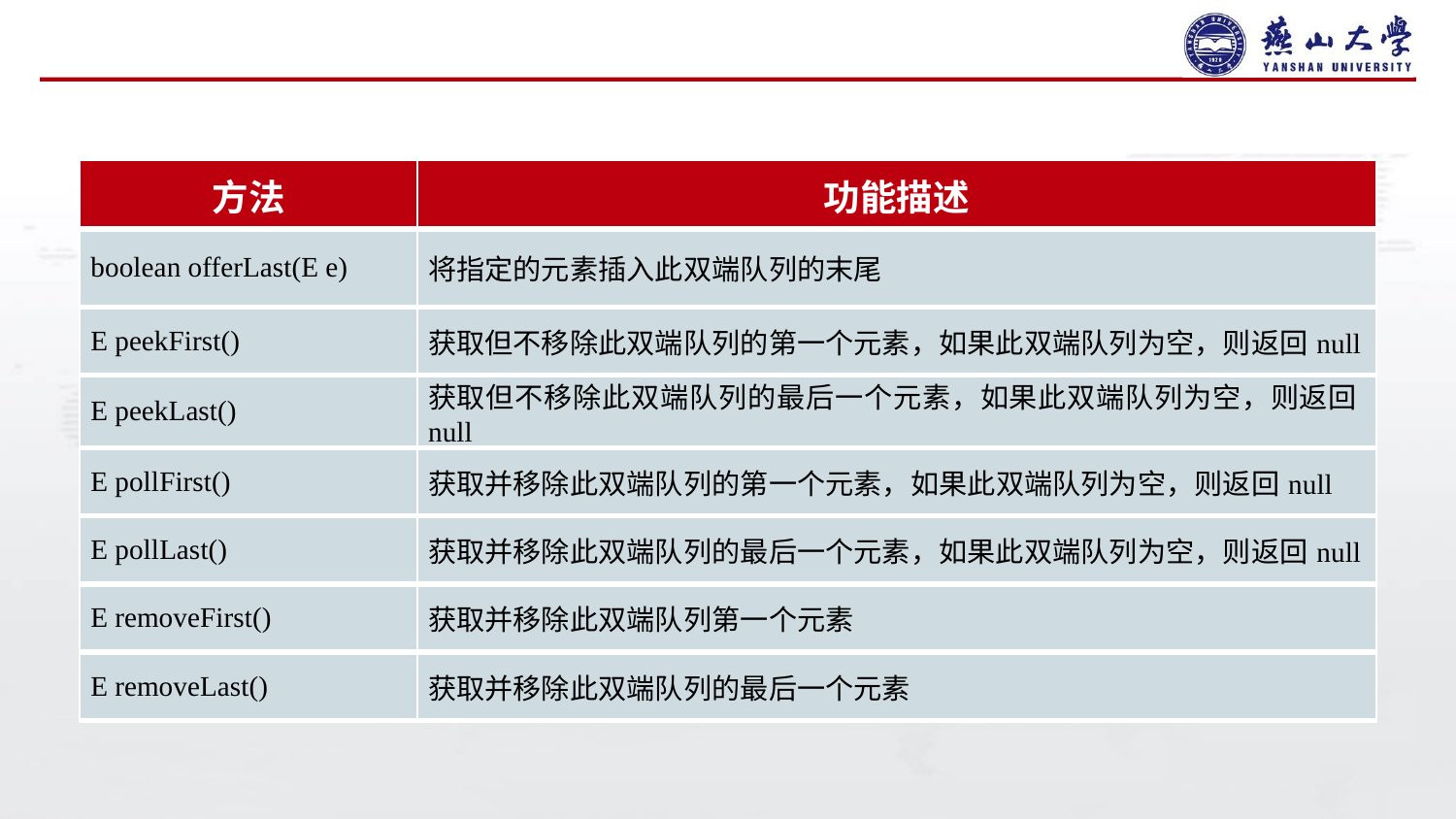

#
| 方法 | 功能描述 |
| --- | --- |
| boolean offerLast(E e) | 将指定的元素插入此双端队列的末尾 |
| E peekFirst() | 获取但不移除此双端队列的第一个元素，如果此双端队列为空，则返回null |
| E peekLast() | 获取但不移除此双端队列的最后一个元素，如果此双端队列为空，则返回null |
| E pollFirst() | 获取并移除此双端队列的第一个元素，如果此双端队列为空，则返回null |
| E pollLast() | 获取并移除此双端队列的最后一个元素，如果此双端队列为空，则返回null |
| E removeFirst() | 获取并移除此双端队列第一个元素 |
| E removeLast() | 获取并移除此双端队列的最后一个元素 |